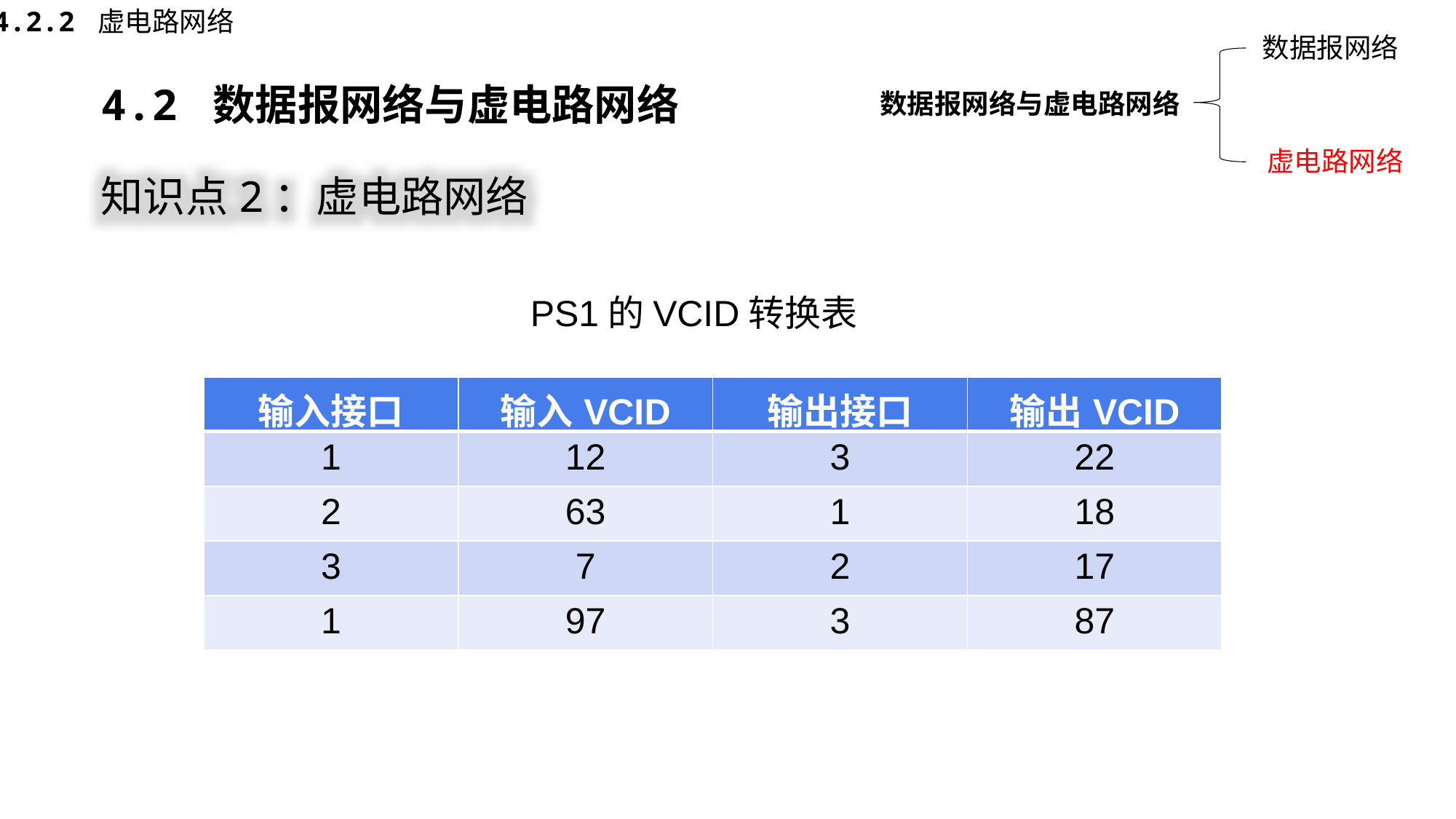

4.2.2 虚电路网络
数据报网络

数据报网络与虚电路网络
虚电路网络
4.2 数据报网络与虚电路网络
知识点2：虚电路网络
PS1的VCID转换表
| 输入接口 | 输入VCID | 输出接口 | 输出VCID |
| --- | --- | --- | --- |
| 1 | 12 | 3 | 22 |
| 2 | 63 | 1 | 18 |
| 3 | 7 | 2 | 17 |
| 1 | 97 | 3 | 87 |